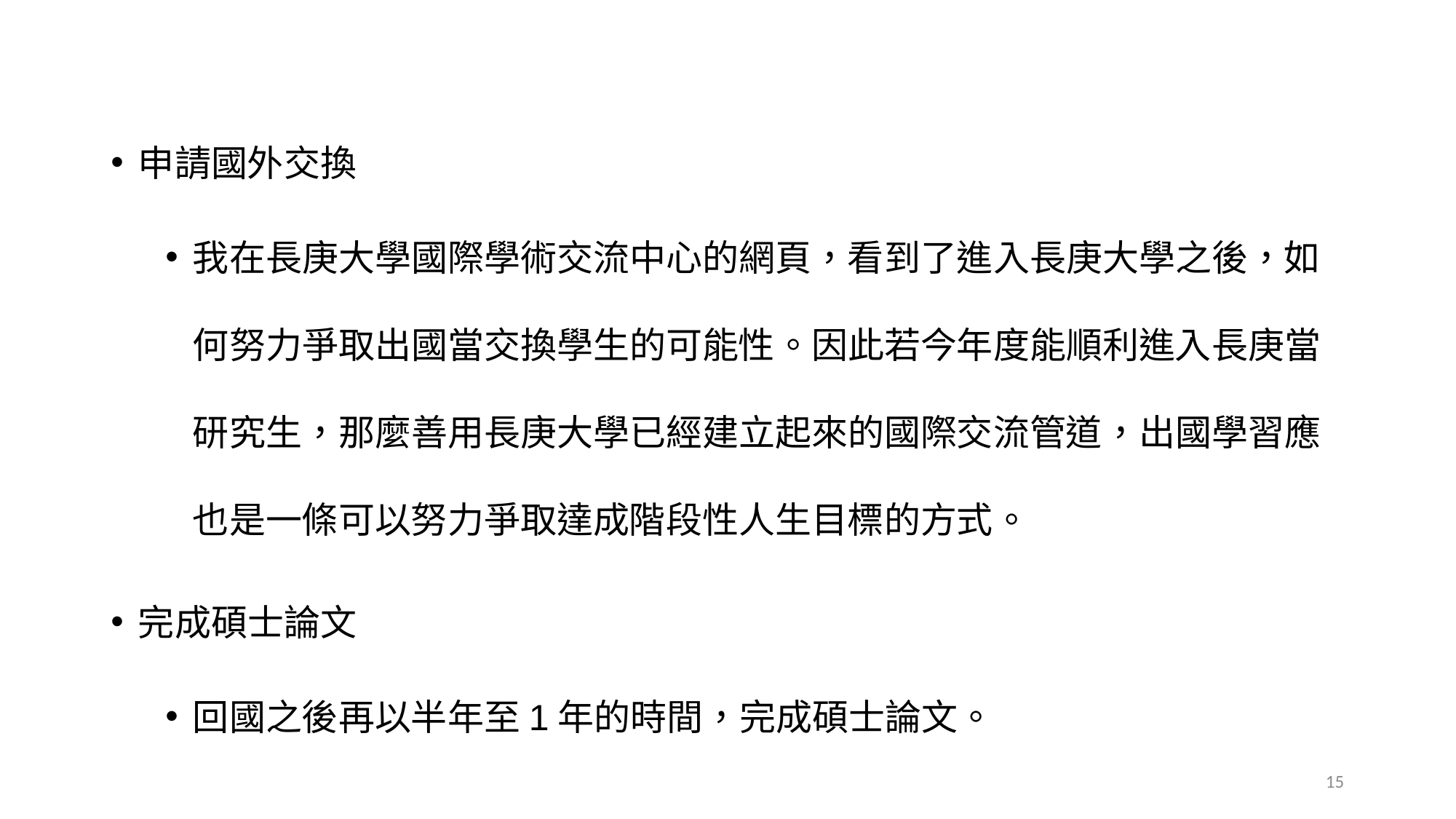

申請國外交換
我在長庚大學國際學術交流中心的網頁，看到了進入長庚大學之後，如何努力爭取出國當交換學生的可能性。因此若今年度能順利進入長庚當研究生，那麼善用長庚大學已經建立起來的國際交流管道，出國學習應也是一條可以努力爭取達成階段性人生目標的方式。
完成碩士論文
回國之後再以半年至1年的時間，完成碩士論文。
15